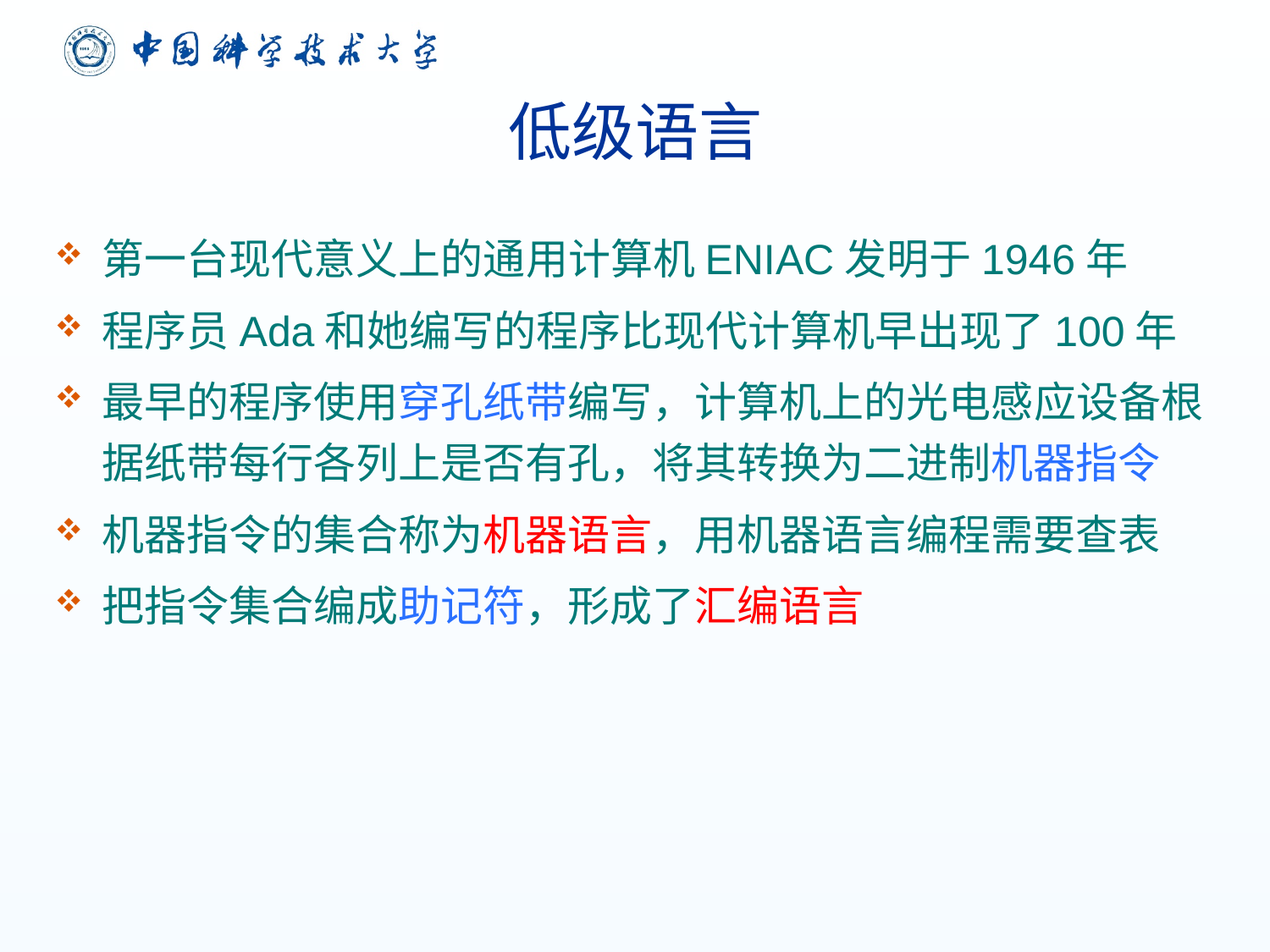

# 低级语言
第一台现代意义上的通用计算机ENIAC发明于1946年
程序员Ada和她编写的程序比现代计算机早出现了100年
最早的程序使用穿孔纸带编写，计算机上的光电感应设备根据纸带每行各列上是否有孔，将其转换为二进制机器指令
机器指令的集合称为机器语言，用机器语言编程需要查表
把指令集合编成助记符，形成了汇编语言